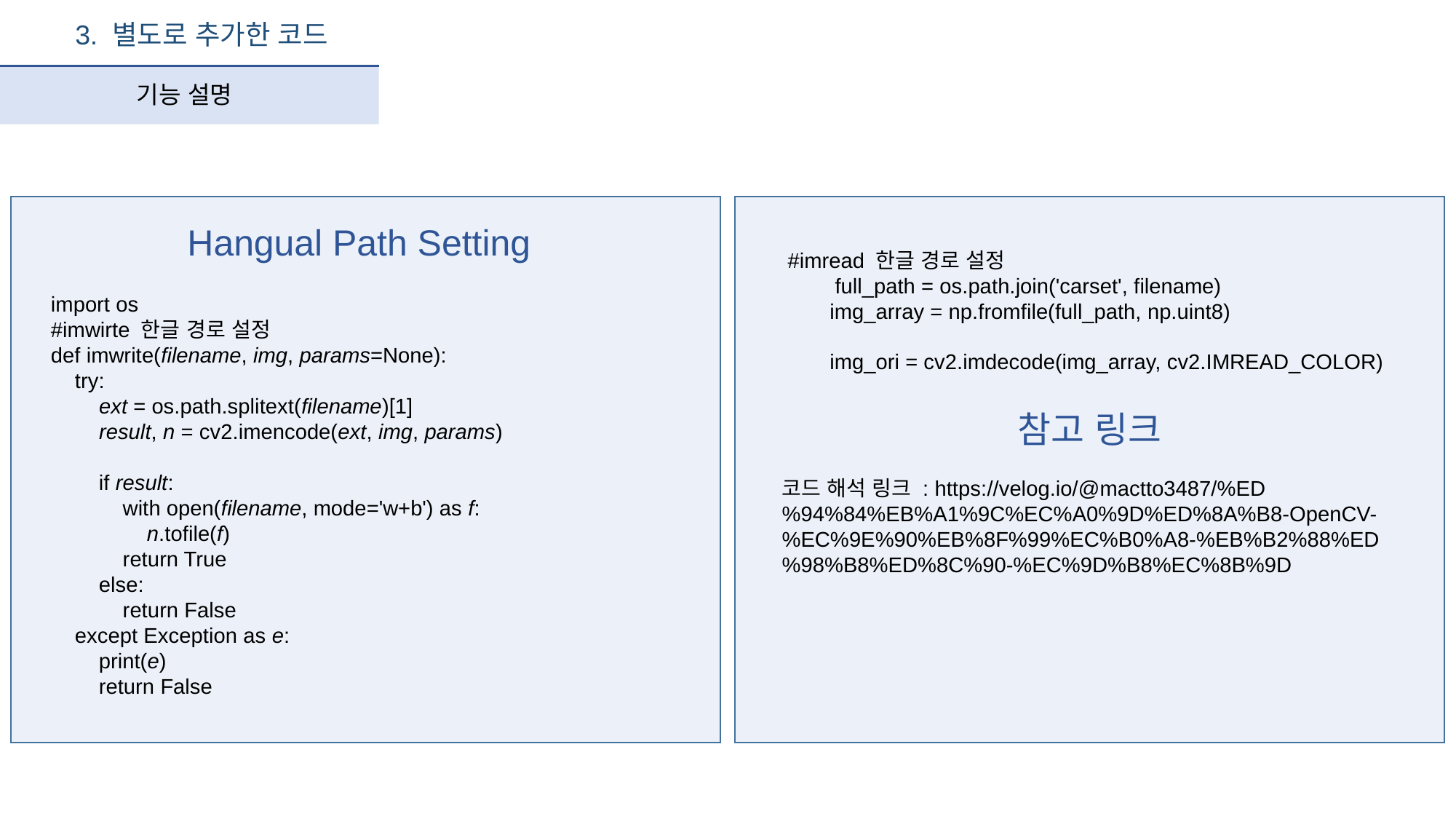

3. 별도로 추가한 코드

기능 설명

Hangual Path Setting
 #imread 한글 경로 설정
        full_path = os.path.join('carset', filename)
        img_array = np.fromfile(full_path, np.uint8)
        img_ori = cv2.imdecode(img_array, cv2.IMREAD_COLOR)
import os
#imwirte 한글 경로 설정
def imwrite(filename, img, params=None):
    try:
        ext = os.path.splitext(filename)[1]
        result, n = cv2.imencode(ext, img, params)
        if result:
            with open(filename, mode='w+b') as f:
                n.tofile(f)
            return True
        else:
            return False
    except Exception as e:
        print(e)
        return False

참고 링크
코드 해석 링크 : https://velog.io/@mactto3487/%ED%94%84%EB%A1%9C%EC%A0%9D%ED%8A%B8-OpenCV-%EC%9E%90%EB%8F%99%EC%B0%A8-%EB%B2%88%ED%98%B8%ED%8C%90-%EC%9D%B8%EC%8B%9D